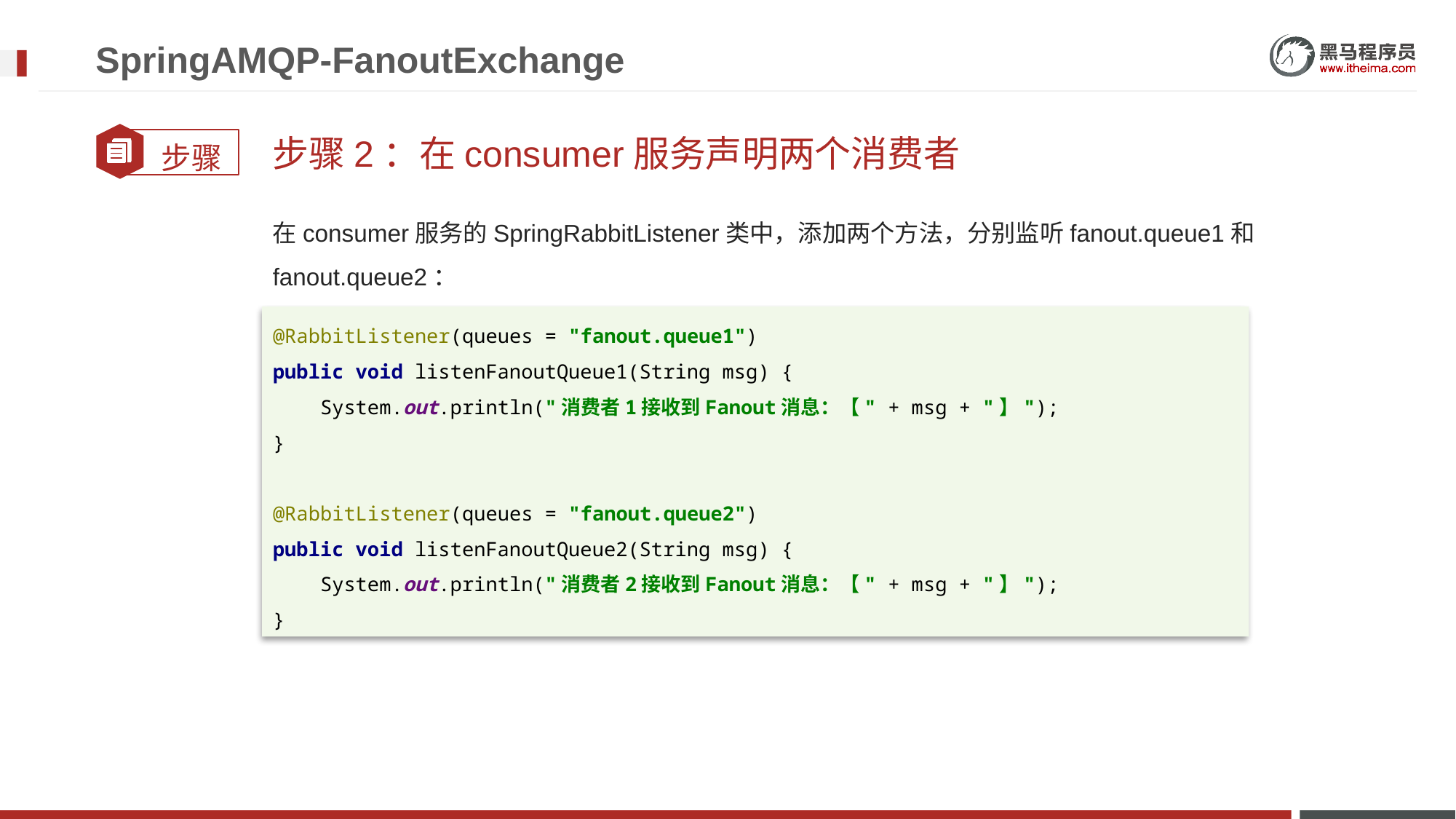

# SpringAMQP-FanoutExchange
步骤2：在consumer服务声明两个消费者
在consumer服务的SpringRabbitListener类中，添加两个方法，分别监听fanout.queue1和fanout.queue2：
@RabbitListener(queues = "fanout.queue1")
public void listenFanoutQueue1(String msg) {
    System.out.println("消费者1接收到Fanout消息：【" + msg + "】");
}
@RabbitListener(queues = "fanout.queue2")
public void listenFanoutQueue2(String msg) {
    System.out.println("消费者2接收到Fanout消息：【" + msg + "】");
}